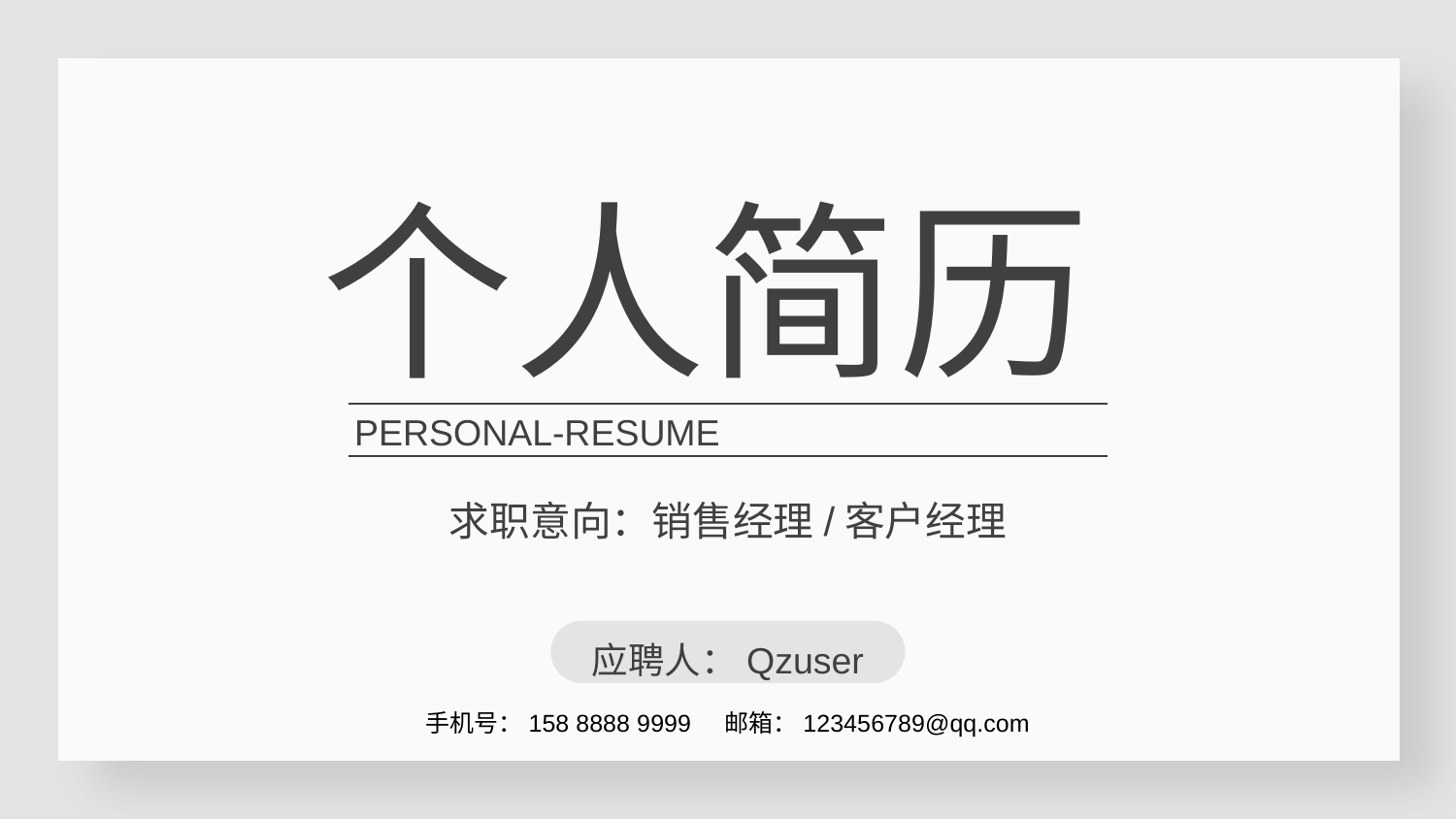

个人简历
PERSONAL-RESUME
求职意向：销售经理/客户经理
应聘人：Qzuser

手机号：158 8888 9999    邮箱：123456789@qq.com